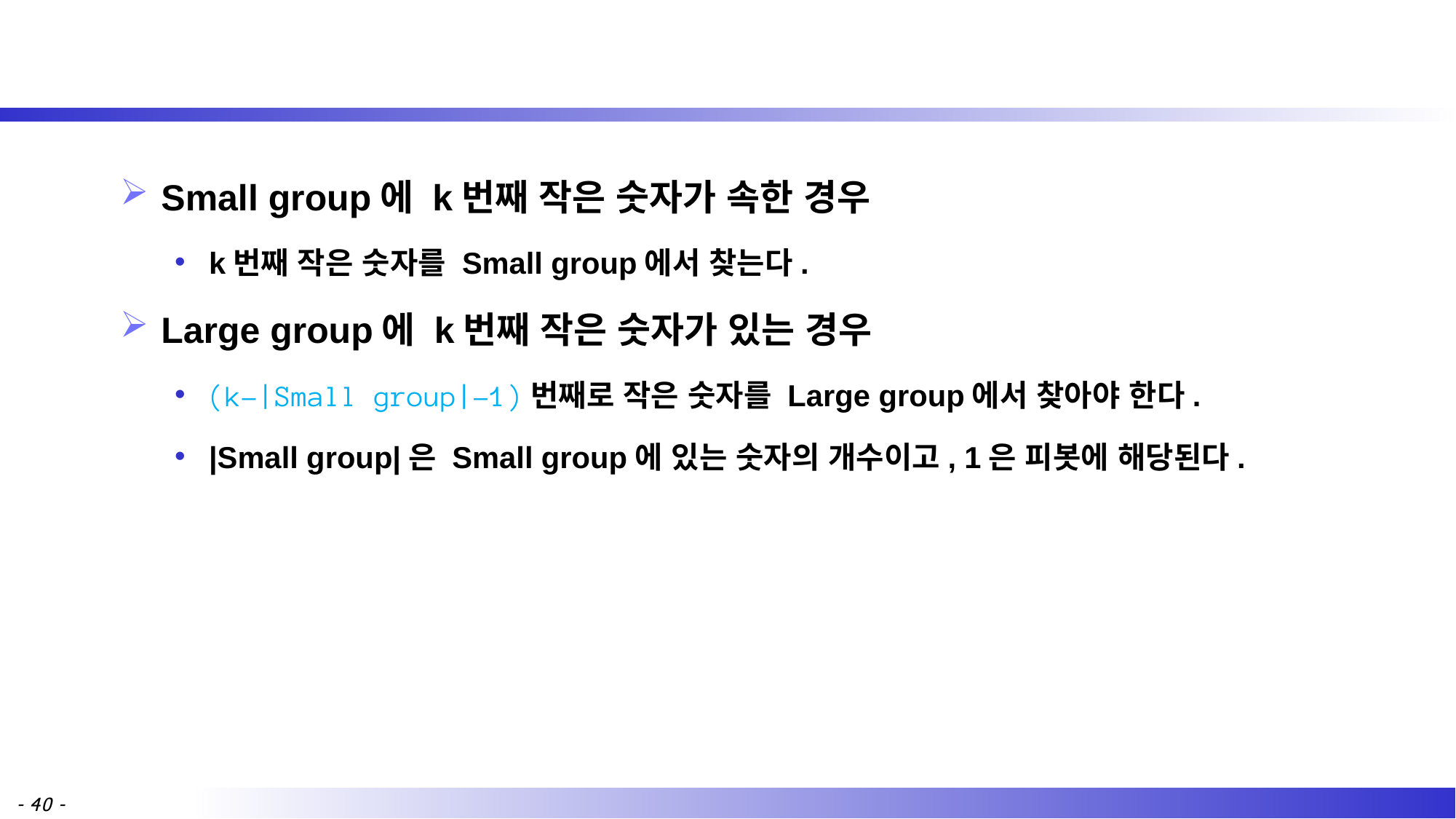

Small group에 k번째 작은 숫자가 속한 경우
k번째 작은 숫자를 Small group에서 찾는다.
Large group에 k번째 작은 숫자가 있는 경우
(k-|Small group|-1)번째로 작은 숫자를 Large group에서 찾아야 한다.
|Small group|은 Small group에 있는 숫자의 개수이고, 1은 피봇에 해당된다.
- 40 -